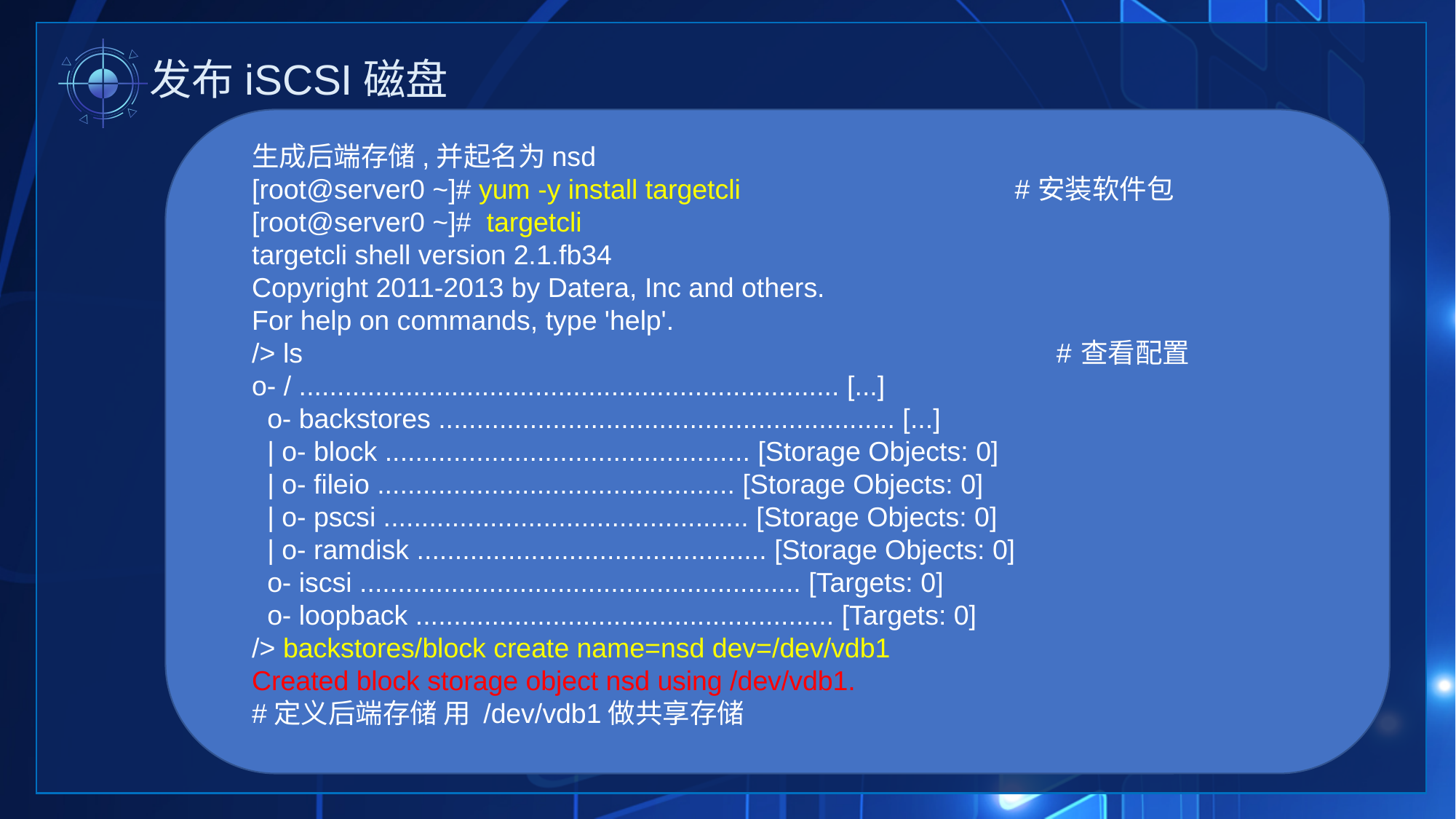

发布iSCSI磁盘

生成后端存储,并起名为nsd
[root@server0 ~]# yum -y install targetcli                                    #安装软件包
[root@server0 ~]#  targetcli
targetcli shell version 2.1.fb34
Copyright 2011-2013 by Datera, Inc and others.
For help on commands, type 'help'.
/> ls                                                                                                   #查看配置
o- / ....................................................................... [...]
  o- backstores ............................................................ [...]
  | o- block ................................................ [Storage Objects: 0]
  | o- fileio ............................................... [Storage Objects: 0]
  | o- pscsi ................................................ [Storage Objects: 0]
  | o- ramdisk .............................................. [Storage Objects: 0]
  o- iscsi .......................................................... [Targets: 0]
  o- loopback ....................................................... [Targets: 0]
/> backstores/block create name=nsd dev=/dev/vdb1
Created block storage object nsd using /dev/vdb1.
#定义后端存储 用 /dev/vdb1做共享存储